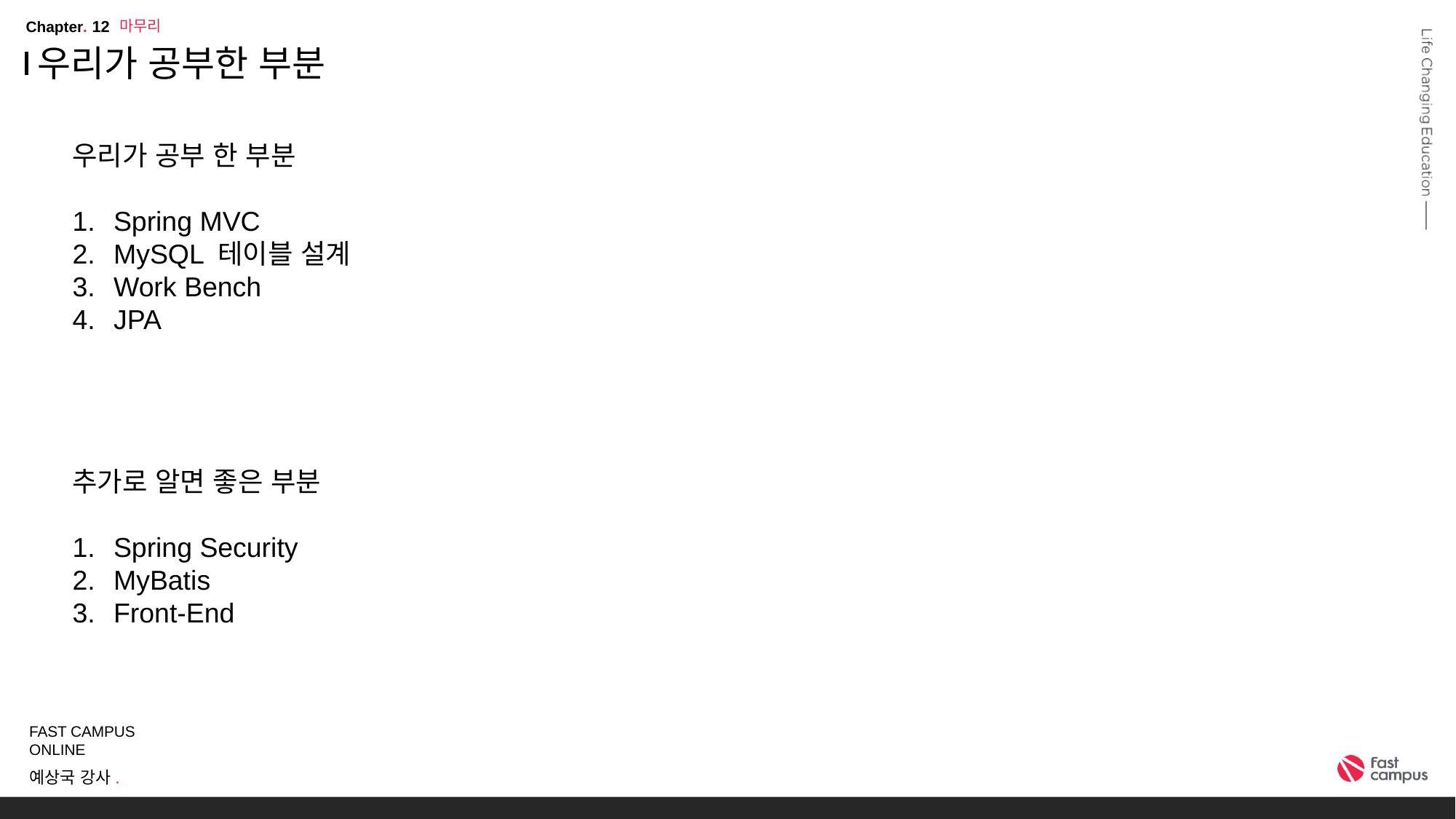

마무리
12
# 우리가 공부한 부분
우리가 공부 한 부분

Spring MVC
MySQL 테이블 설계
Work Bench
JPA

추가로 알면 좋은 부분

Spring Security
MyBatis
Front-End